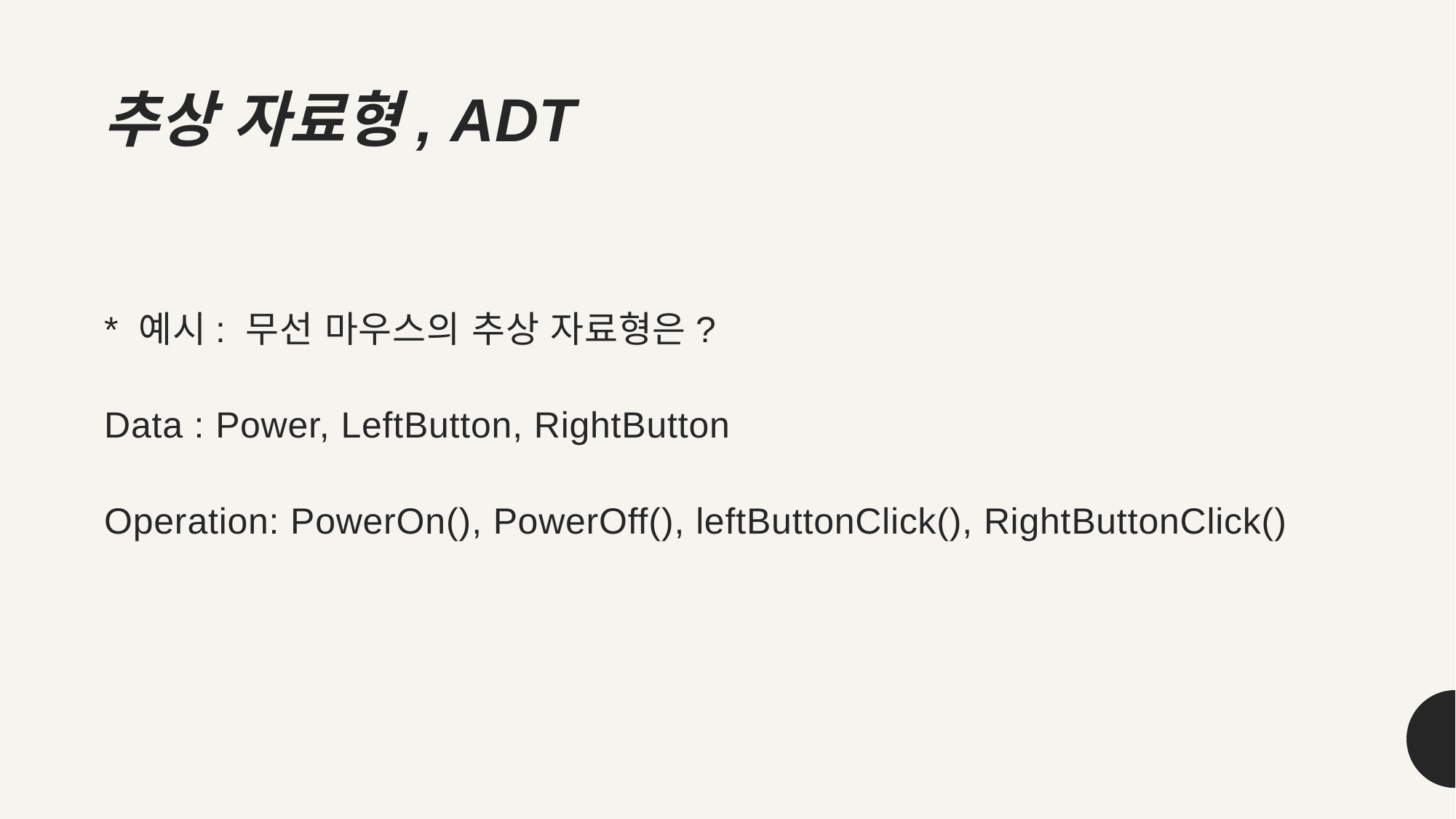

추상 자료형, ADT
# * 예시: 무선 마우스의 추상 자료형은? Data : Power, LeftButton, RightButton Operation: PowerOn(), PowerOff(), leftButtonClick(), RightButtonClick()